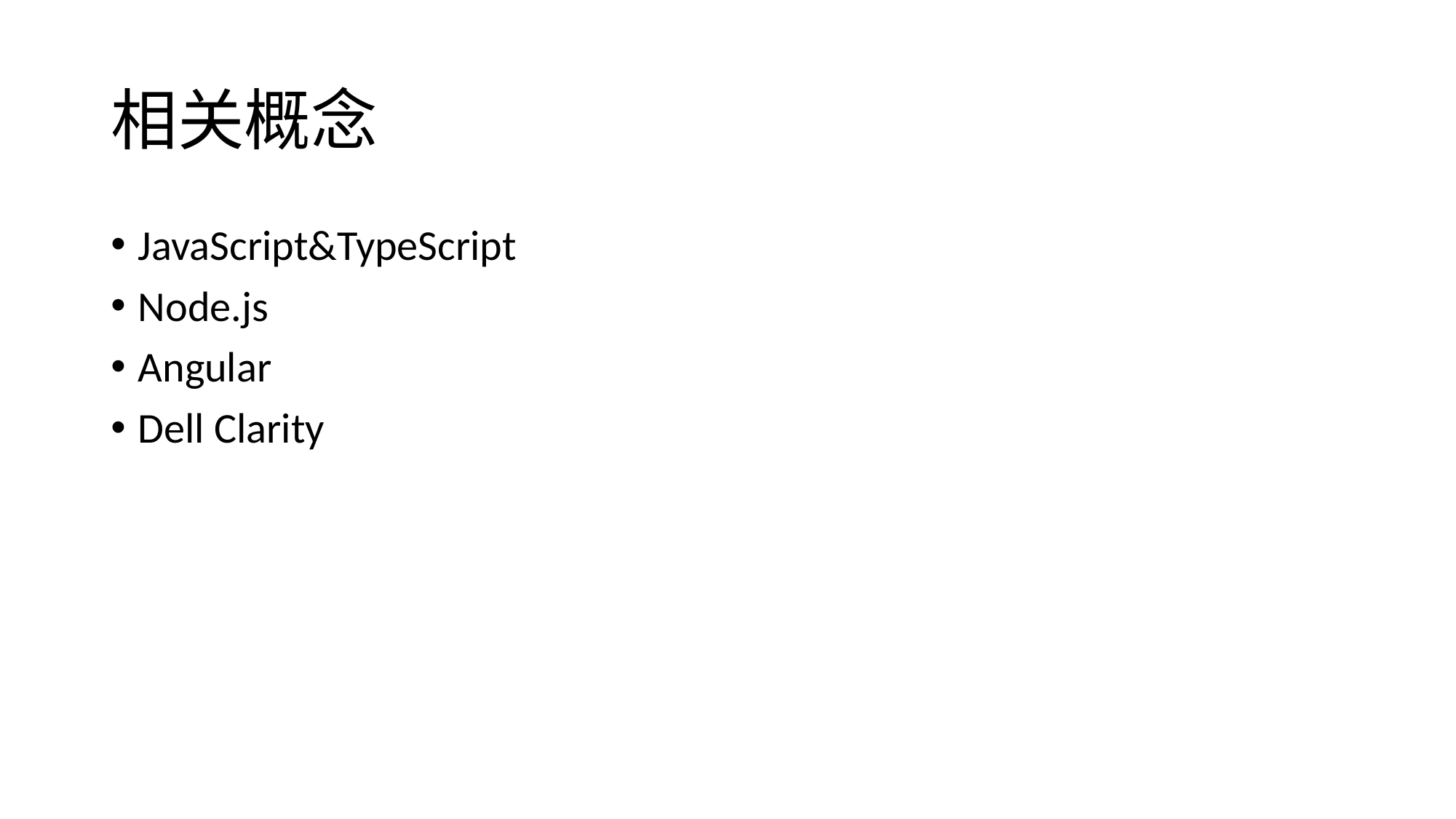

# 相关概念
JavaScript&TypeScript
Node.js
Angular
Dell Clarity